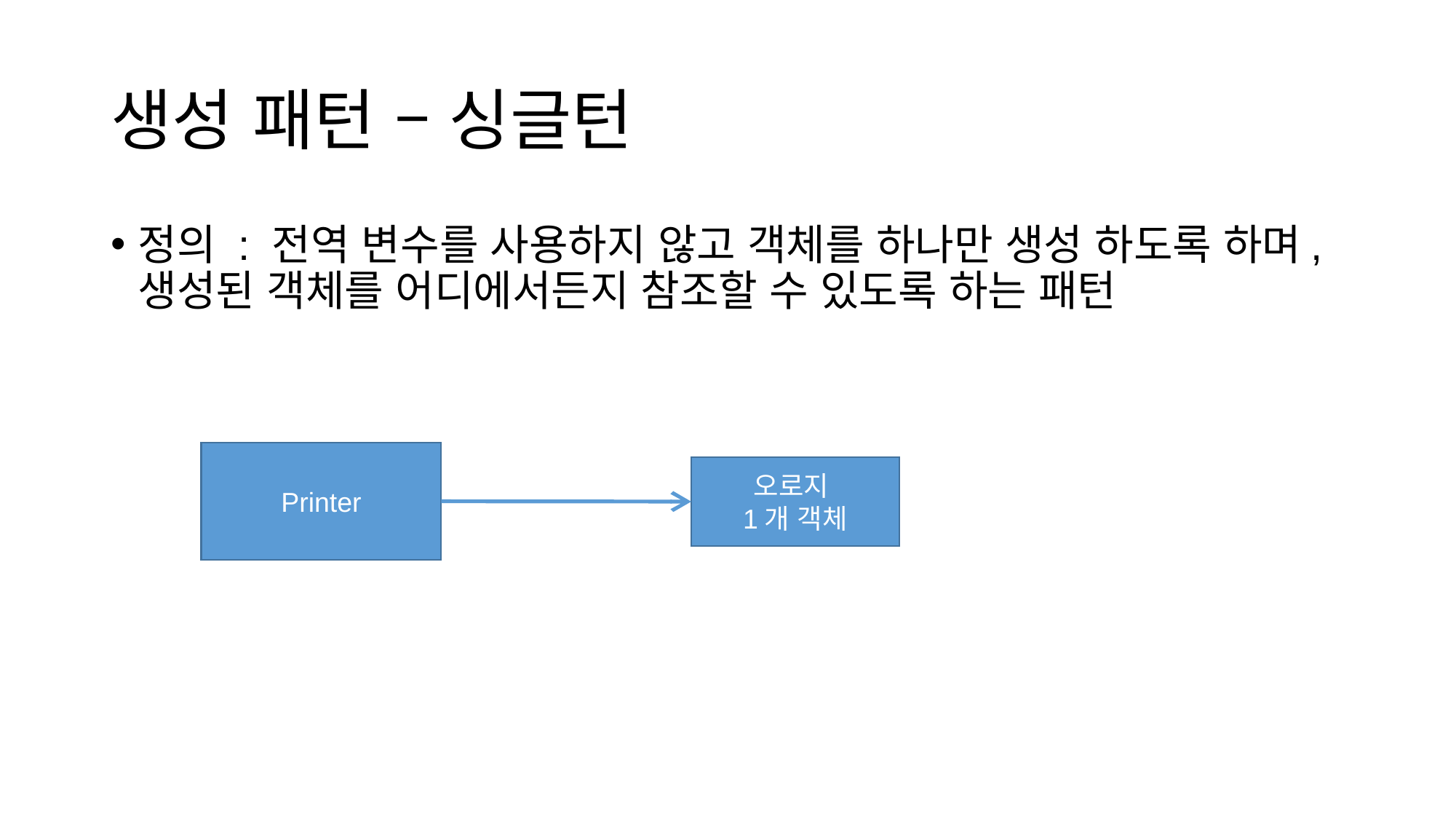

# 생성 패턴 – 싱글턴
정의 : 전역 변수를 사용하지 않고 객체를 하나만 생성 하도록 하며, 생성된 객체를 어디에서든지 참조할 수 있도록 하는 패턴

Printer
오로지
1개 객체